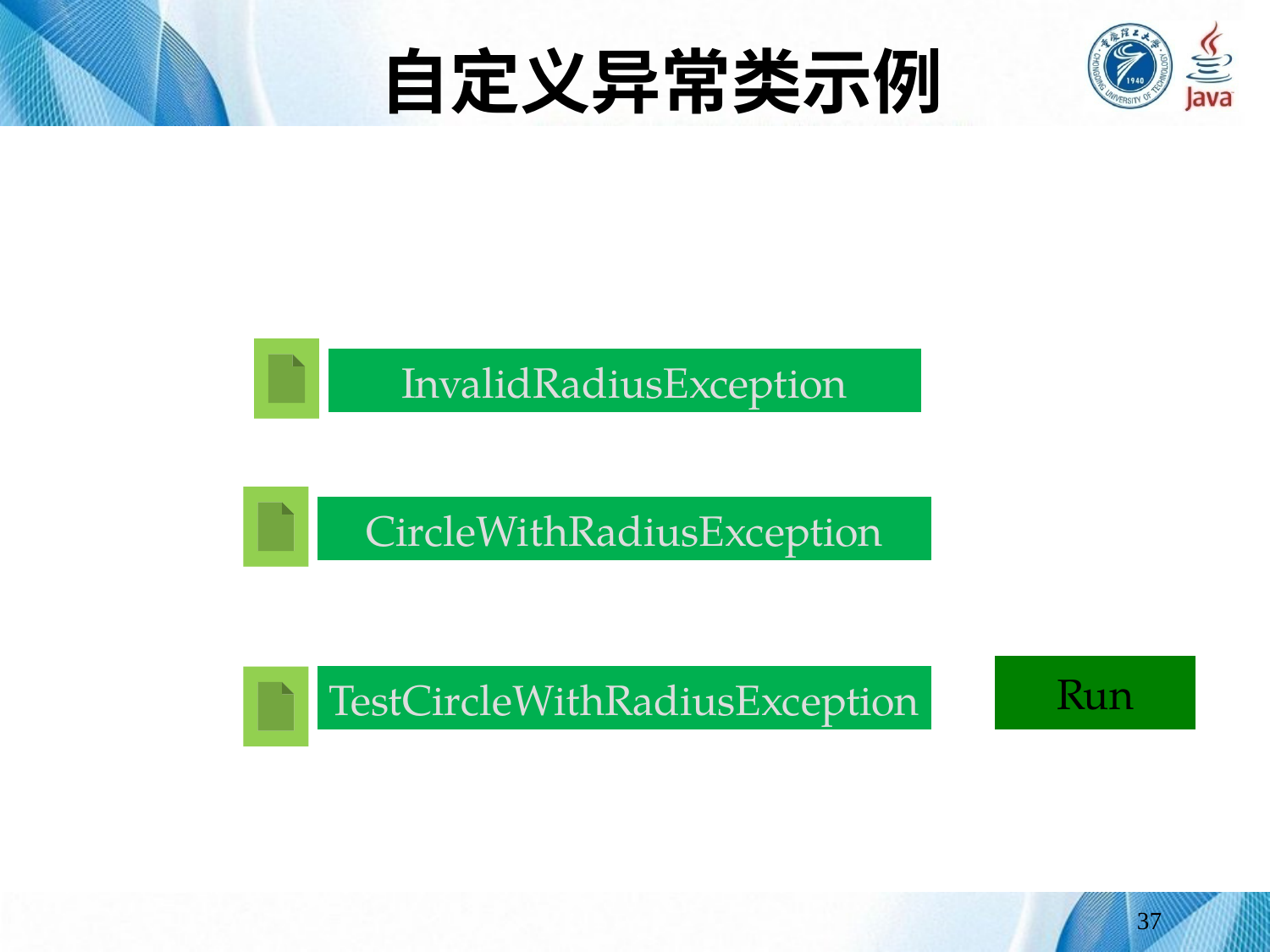

# 自定义异常类示例

InvalidRadiusException

CircleWithRadiusException
Run

TestCircleWithRadiusException
37